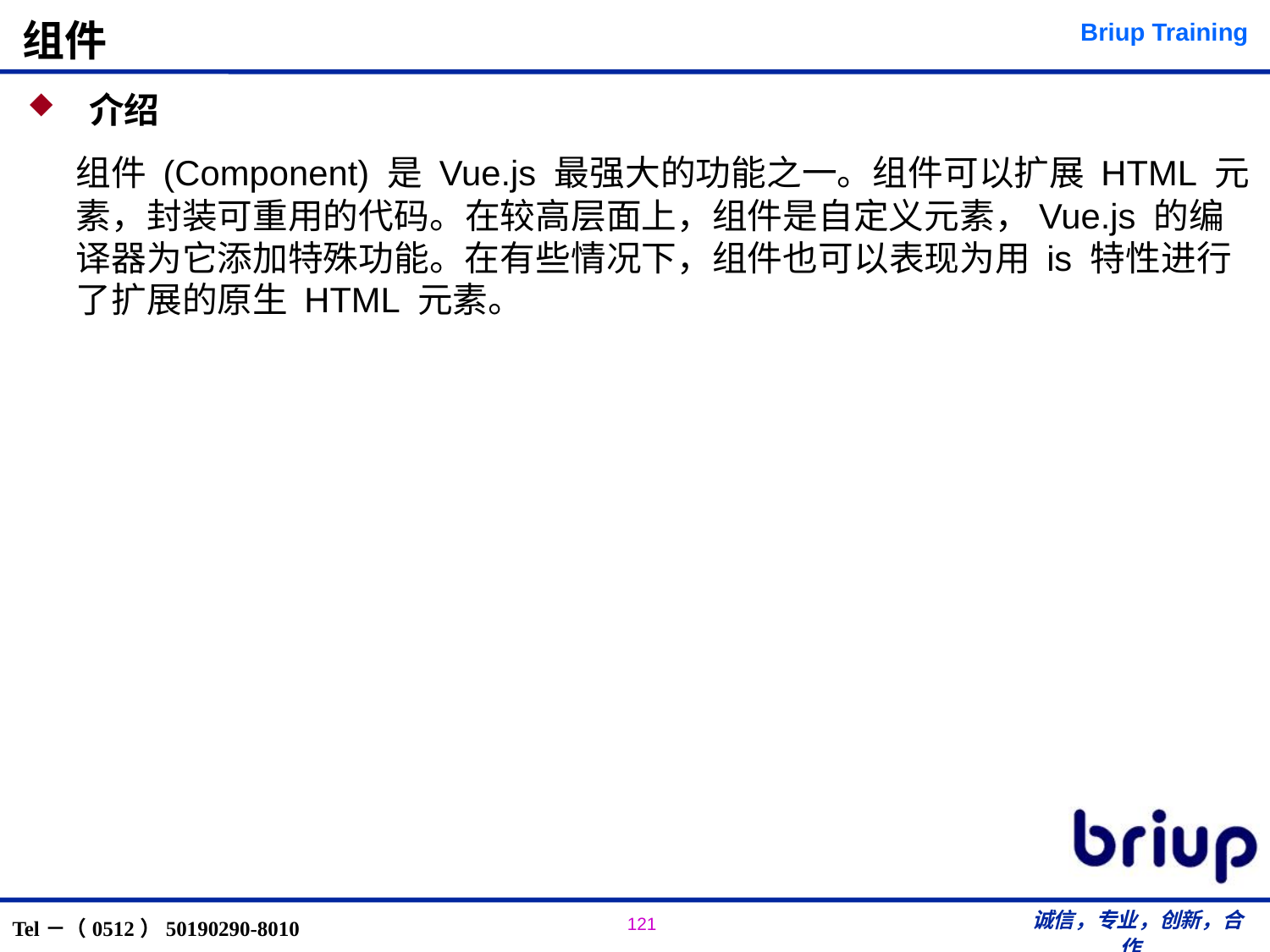

介绍
组件 (Component) 是 Vue.js 最强大的功能之一。组件可以扩展 HTML 元素，封装可重用的代码。在较高层面上，组件是自定义元素，Vue.js 的编译器为它添加特殊功能。在有些情况下，组件也可以表现为用 is 特性进行了扩展的原生 HTML 元素。

# 组件